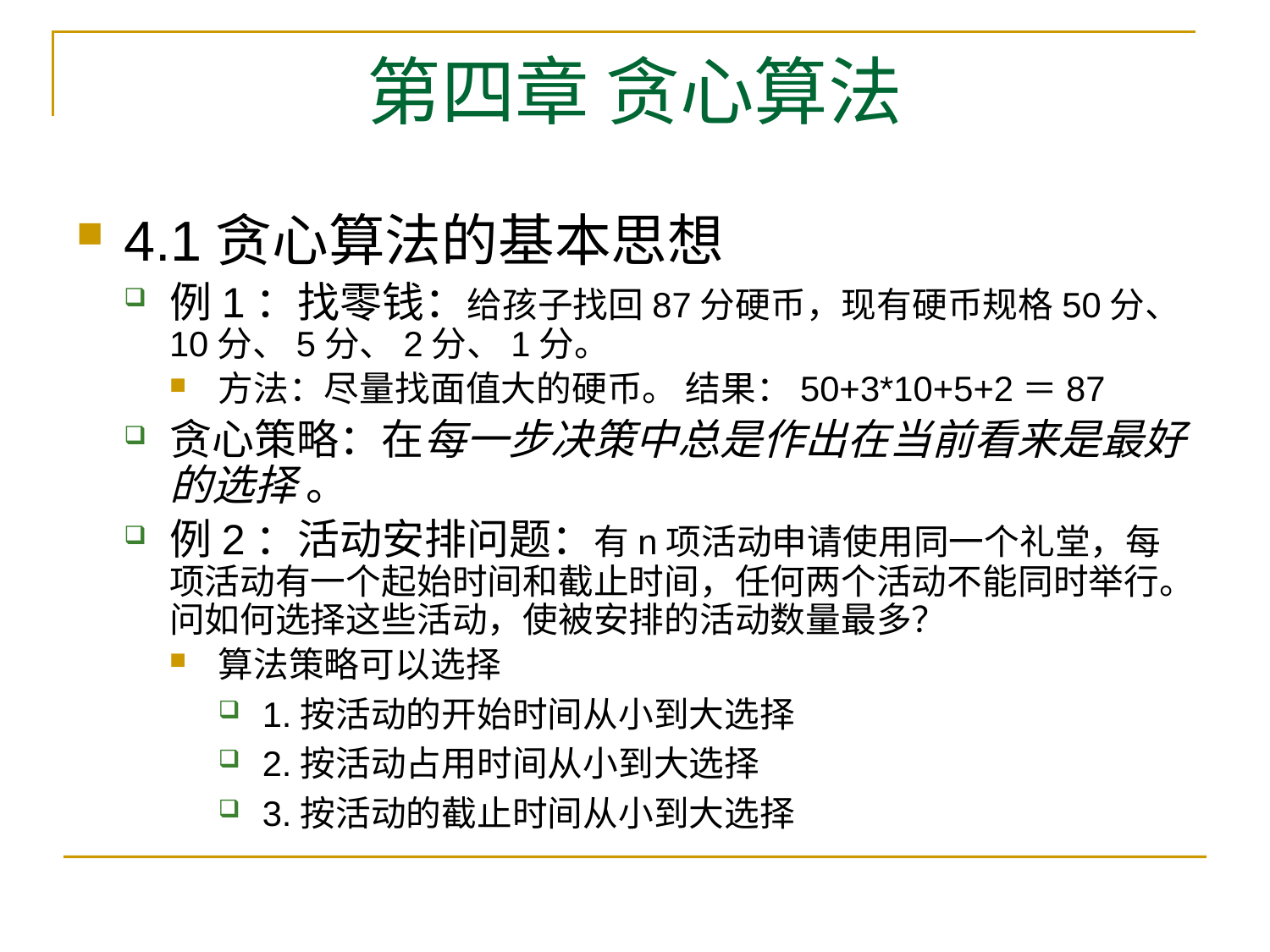

# 第四章 贪心算法
4.1贪心算法的基本思想
例1：找零钱：给孩子找回87分硬币，现有硬币规格50分、10分、5分、2分、1分。
方法：尽量找面值大的硬币。 结果：50+3*10+5+2＝87
贪心策略：在每一步决策中总是作出在当前看来是最好的选择 。
例2：活动安排问题：有n项活动申请使用同一个礼堂，每项活动有一个起始时间和截止时间，任何两个活动不能同时举行。问如何选择这些活动，使被安排的活动数量最多？
算法策略可以选择
1.按活动的开始时间从小到大选择
2.按活动占用时间从小到大选择
3.按活动的截止时间从小到大选择